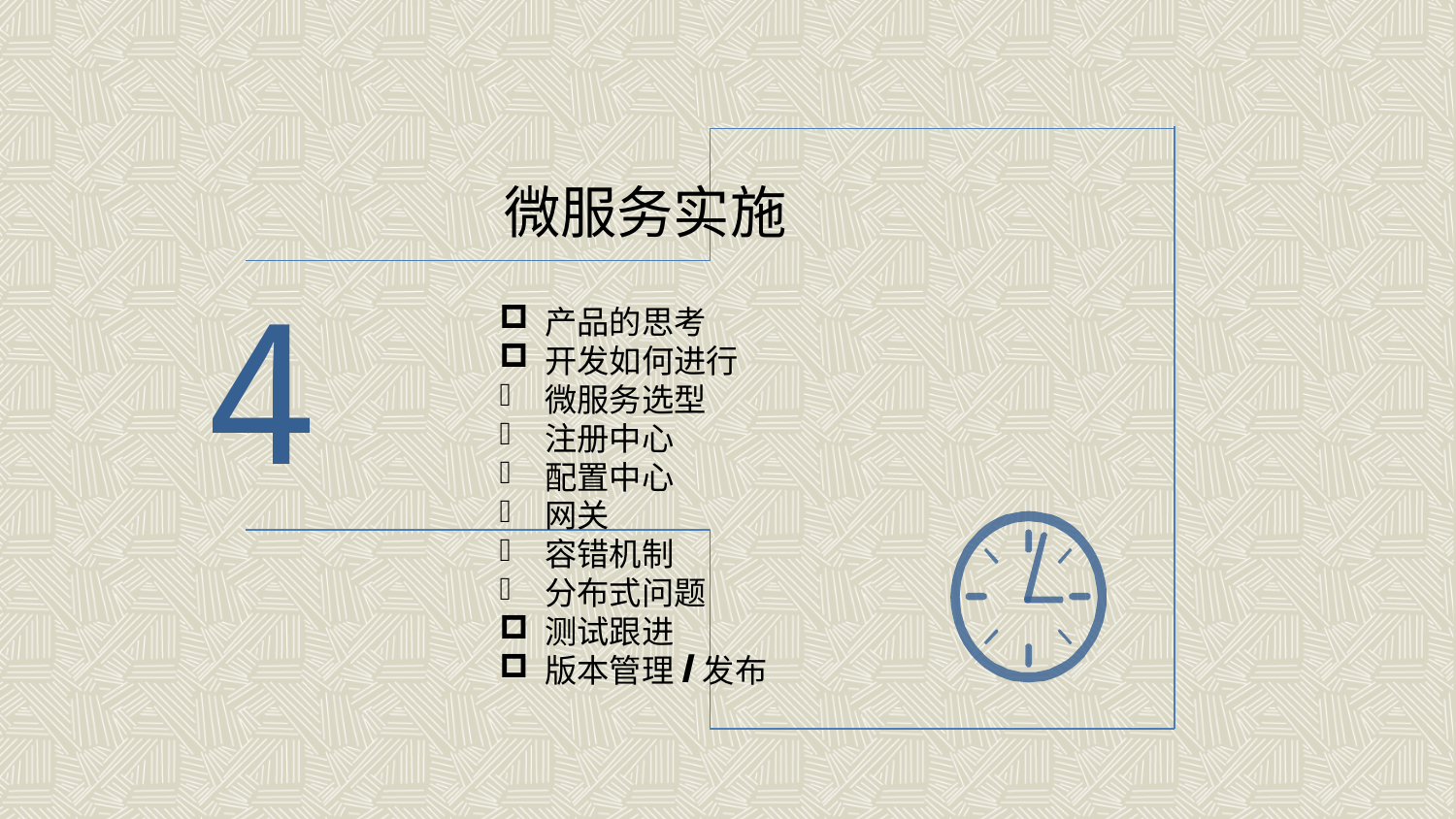

微服务实施
4
产品的思考
开发如何进行
微服务选型
注册中心
配置中心
网关
容错机制
分布式问题
测试跟进
版本管理/发布